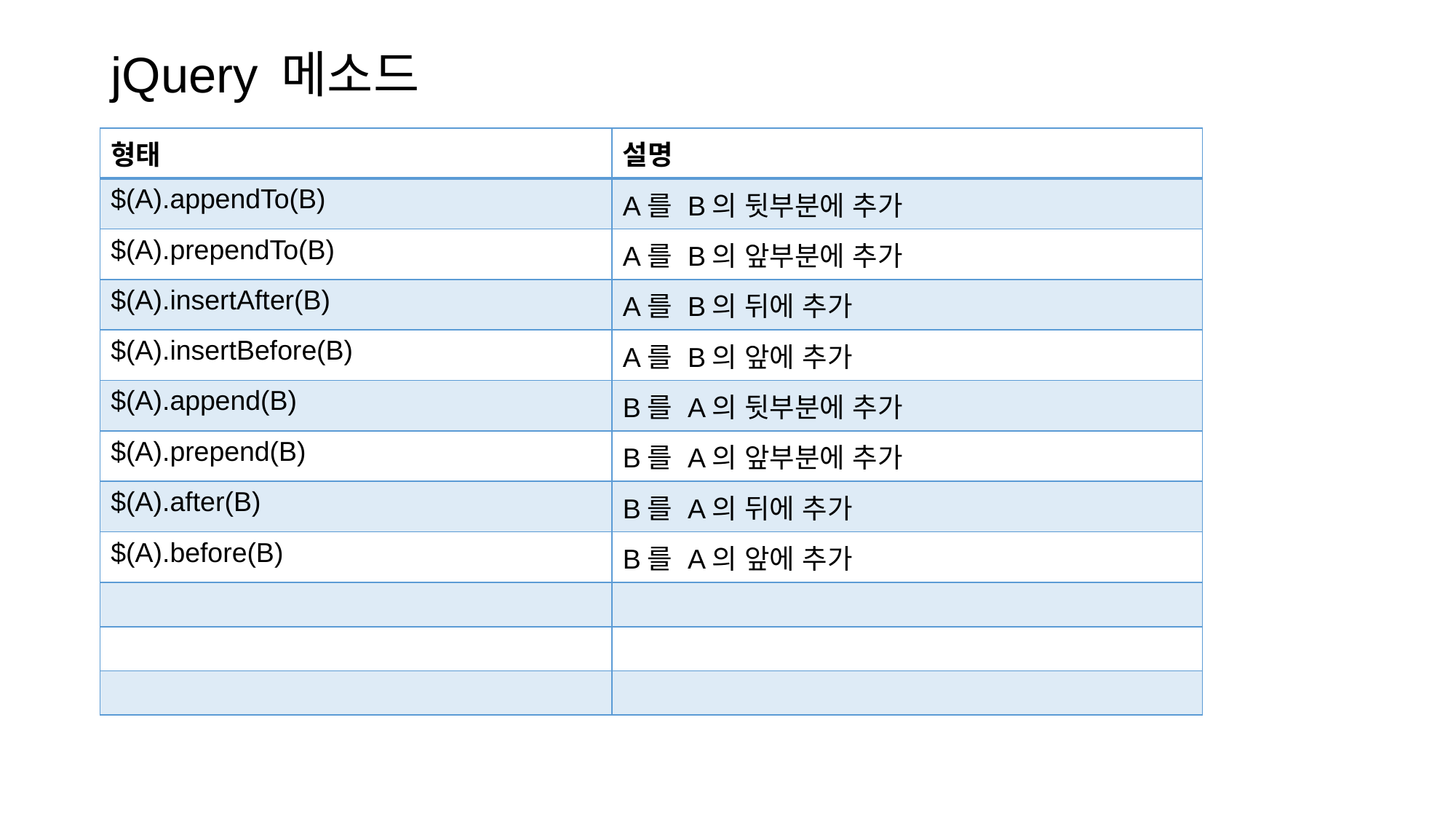

# jQuery 메소드
| 형태 | 설명 |
| --- | --- |
| $(A).appendTo(B) | A를 B의 뒷부분에 추가 |
| $(A).prependTo(B) | A를 B의 앞부분에 추가 |
| $(A).insertAfter(B) | A를 B의 뒤에 추가 |
| $(A).insertBefore(B) | A를 B의 앞에 추가 |
| $(A).append(B) | B를 A의 뒷부분에 추가 |
| $(A).prepend(B) | B를 A의 앞부분에 추가 |
| $(A).after(B) | B를 A의 뒤에 추가 |
| $(A).before(B) | B를 A의 앞에 추가 |
|  |  |
|  |  |
|  |  |